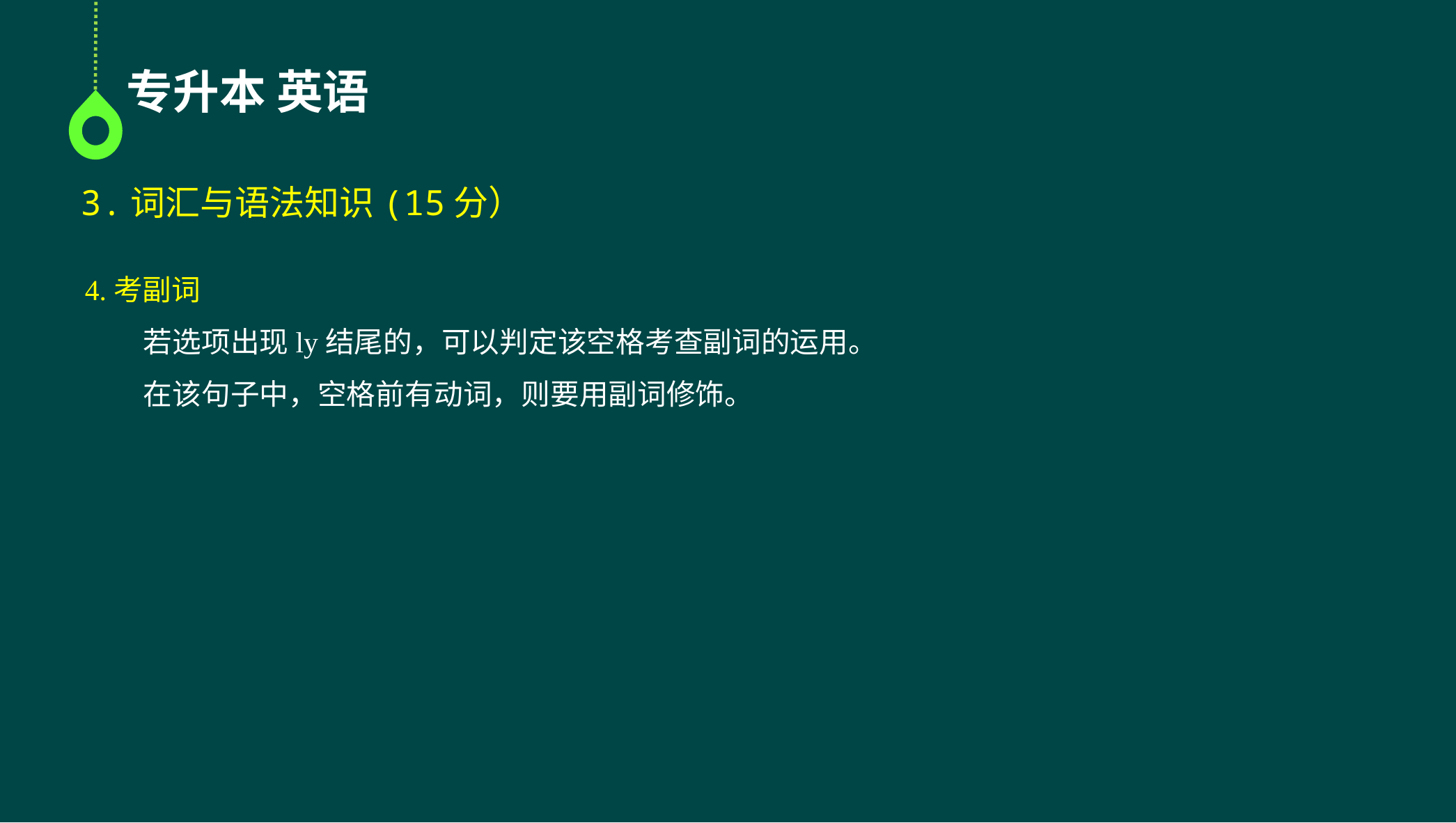

专升本 英语
3.词汇与语法知识(15分）
4.考副词
        若选项出现ly结尾的，可以判定该空格考查副词的运用。
        在该句子中，空格前有动词，则要用副词修饰。